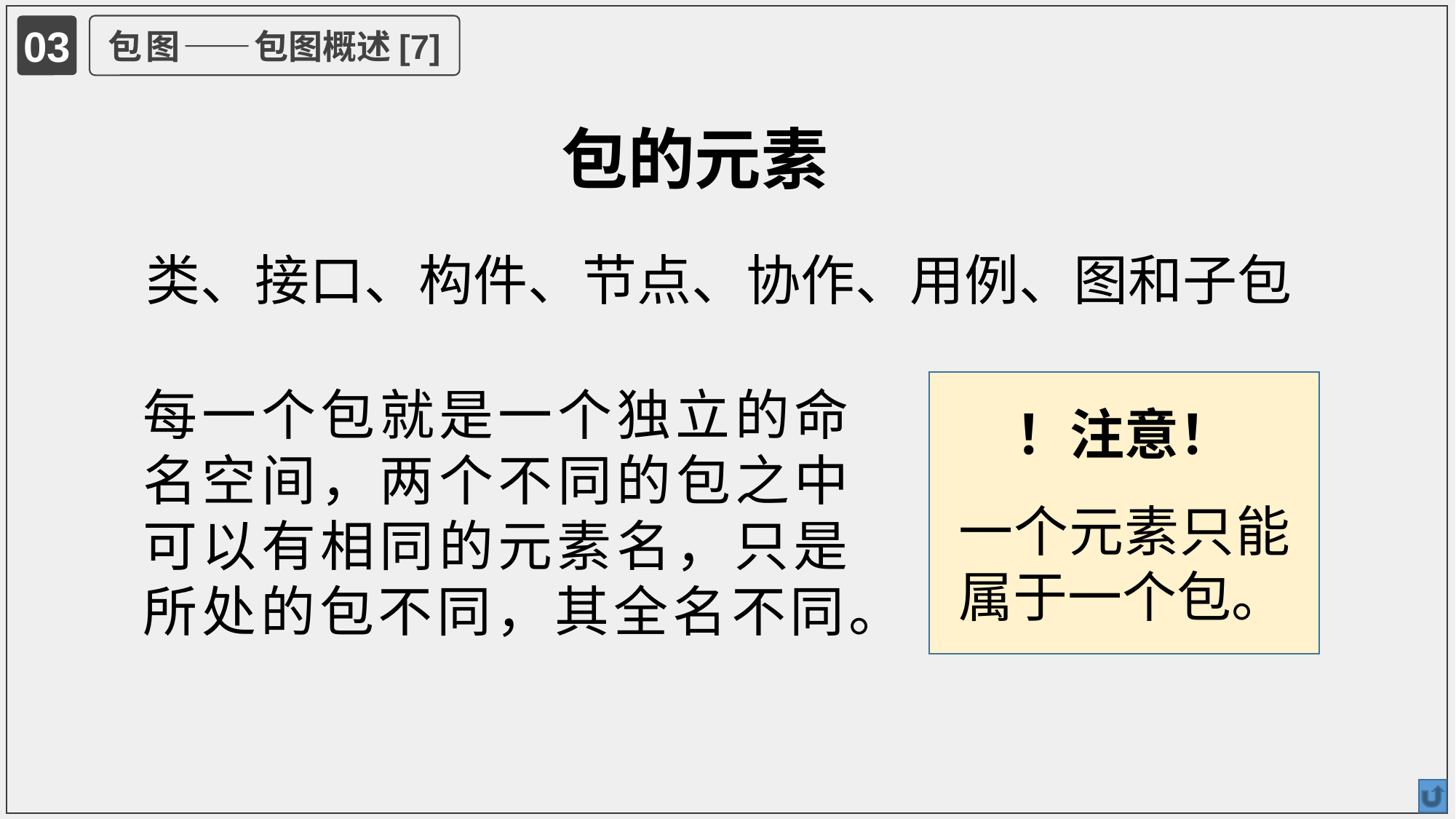

03
包图——包图概述[7]
包的元素
类、接口、构件、节点、协作、用例、图和子包

！注意！
一个元素只能属于一个包。
每一个包就是一个独立的命名空间，两个不同的包之中可以有相同的元素名，只是所处的包不同，其全名不同。